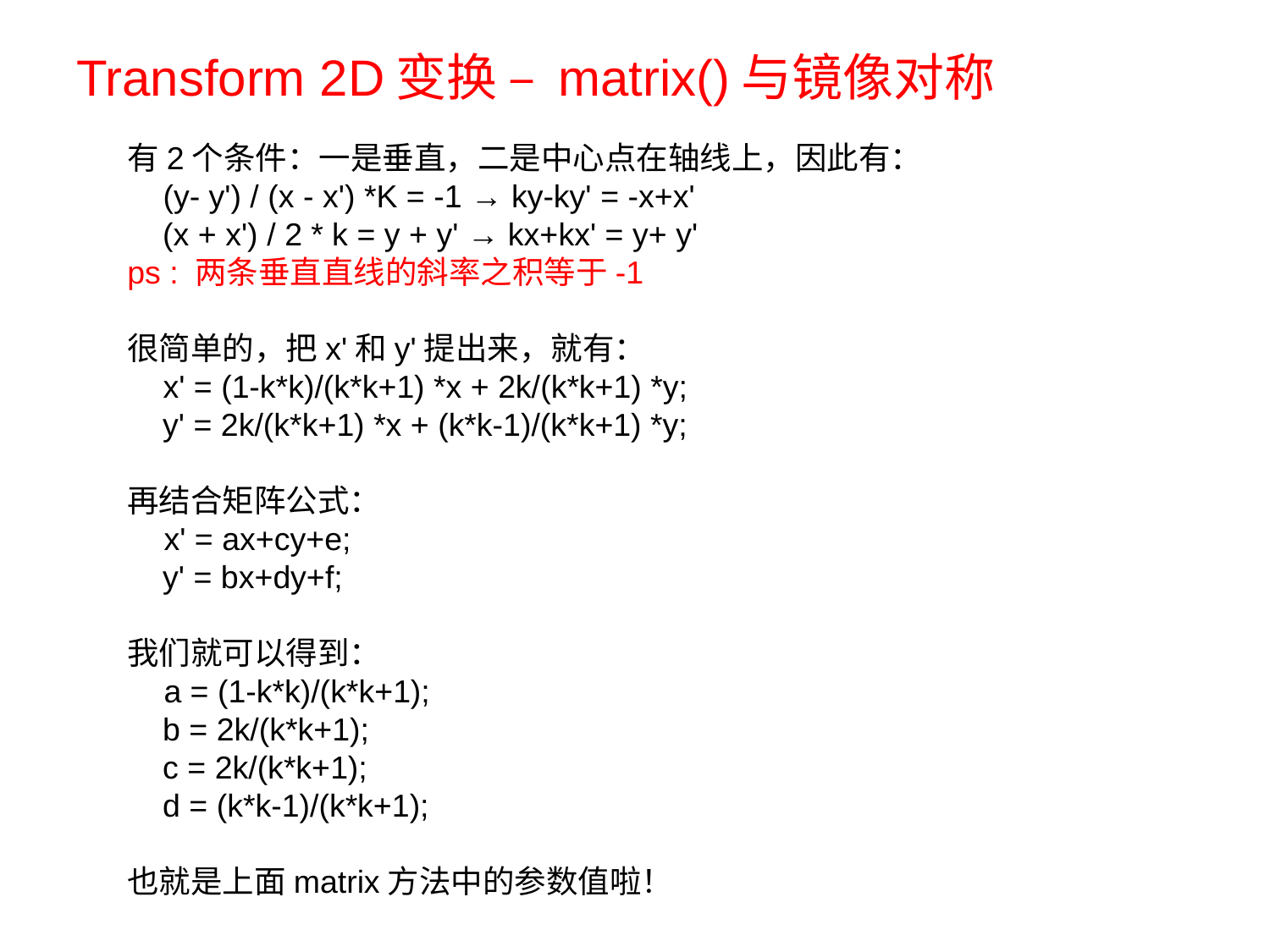

# Transform 2D变换 – matrix()与镜像对称
有2个条件：一是垂直，二是中心点在轴线上，因此有：
    (y- y') / (x - x') *K = -1 → ky-ky' = -x+x'
    (x + x') / 2 * k = y + y' → kx+kx' = y+ y'
ps : 两条垂直直线的斜率之积等于-1

很简单的，把x'和y'提出来，就有：
    x' = (1-k*k)/(k*k+1) *x + 2k/(k*k+1) *y;
    y' = 2k/(k*k+1) *x + (k*k-1)/(k*k+1) *y;

再结合矩阵公式：
    x' = ax+cy+e;
    y' = bx+dy+f;

我们就可以得到：
    a = (1-k*k)/(k*k+1);
    b = 2k/(k*k+1);
    c = 2k/(k*k+1);
    d = (k*k-1)/(k*k+1);

也就是上面matrix方法中的参数值啦！